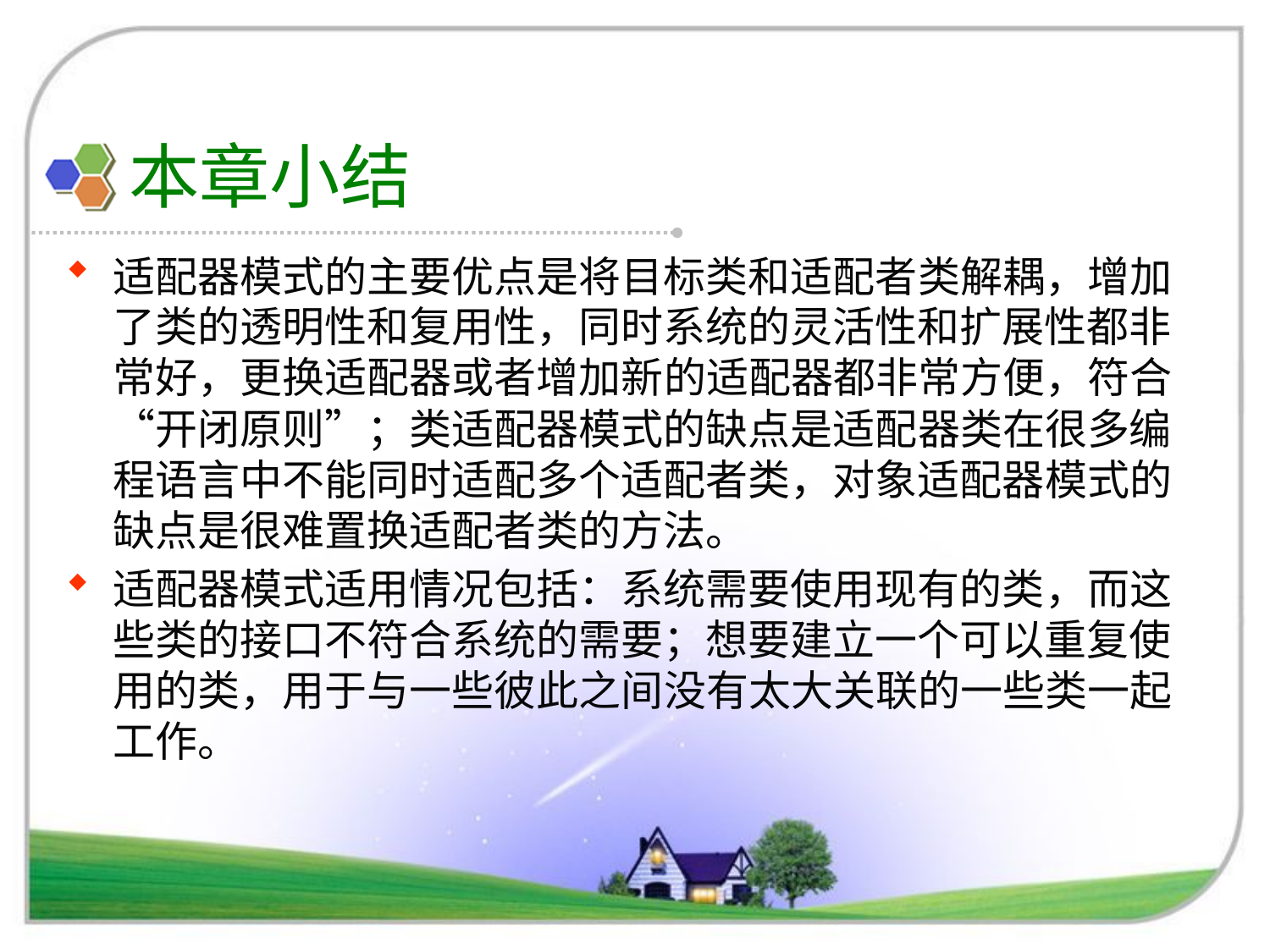

# 本章小结
适配器模式的主要优点是将目标类和适配者类解耦，增加了类的透明性和复用性，同时系统的灵活性和扩展性都非常好，更换适配器或者增加新的适配器都非常方便，符合“开闭原则”；类适配器模式的缺点是适配器类在很多编程语言中不能同时适配多个适配者类，对象适配器模式的缺点是很难置换适配者类的方法。
适配器模式适用情况包括：系统需要使用现有的类，而这些类的接口不符合系统的需要；想要建立一个可以重复使用的类，用于与一些彼此之间没有太大关联的一些类一起工作。